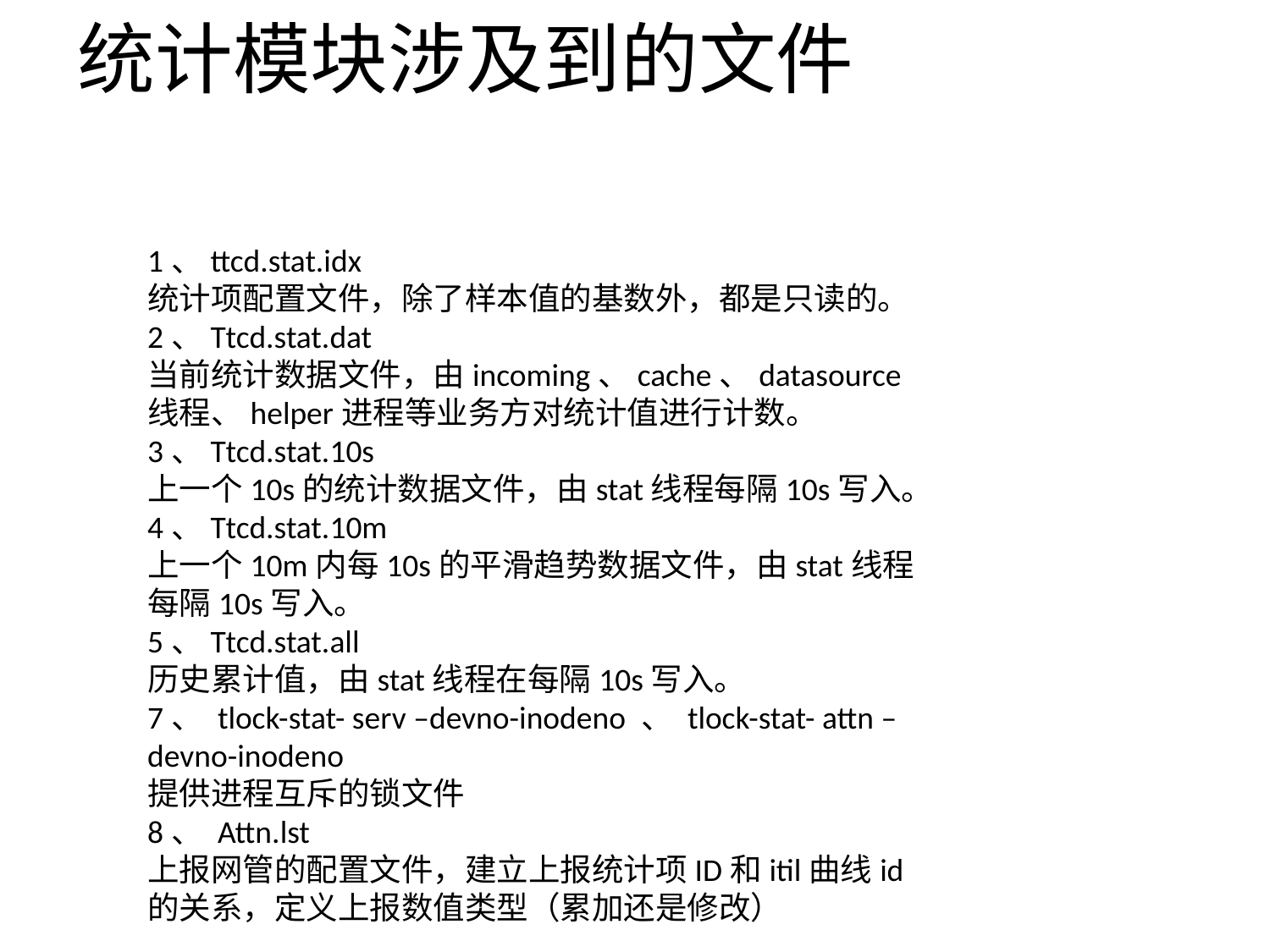

# 统计模块涉及到的文件

1、ttcd.stat.idx
统计项配置文件，除了样本值的基数外，都是只读的。
2、Ttcd.stat.dat
当前统计数据文件，由incoming、cache、datasource线程、helper进程等业务方对统计值进行计数。
3、Ttcd.stat.10s
上一个10s的统计数据文件，由stat线程每隔10s写入。
4、Ttcd.stat.10m
上一个10m内每10s的平滑趋势数据文件，由stat线程每隔10s写入。
5、Ttcd.stat.all
历史累计值，由stat线程在每隔10s写入。
7、 tlock-stat- serv –devno-inodeno 、 tlock-stat- attn –devno-inodeno
提供进程互斥的锁文件
8、 Attn.lst
上报网管的配置文件，建立上报统计项ID和itil曲线id的关系，定义上报数值类型（累加还是修改）